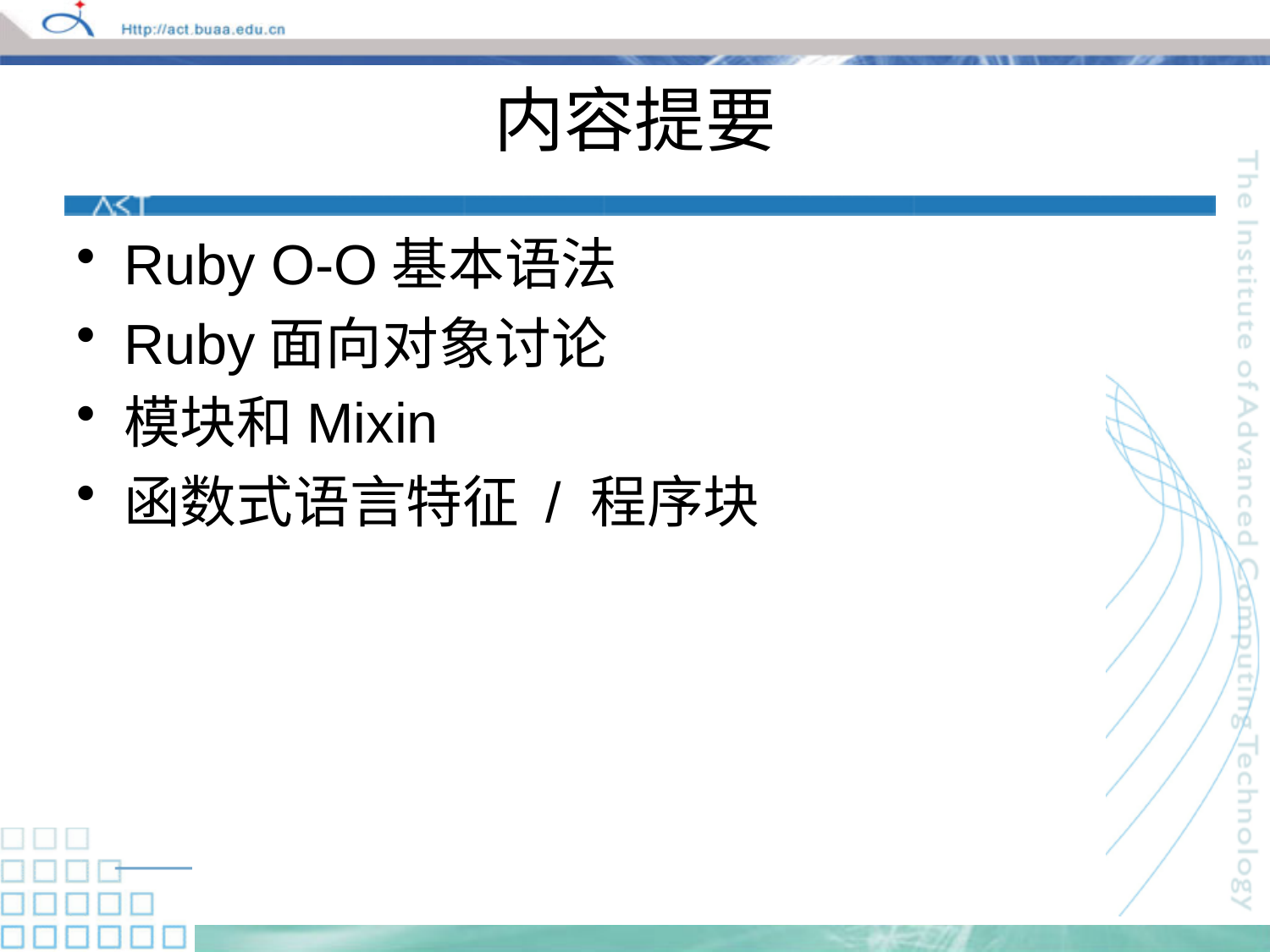

# 内容提要
Ruby O-O基本语法
Ruby面向对象讨论
模块和Mixin
函数式语言特征 / 程序块